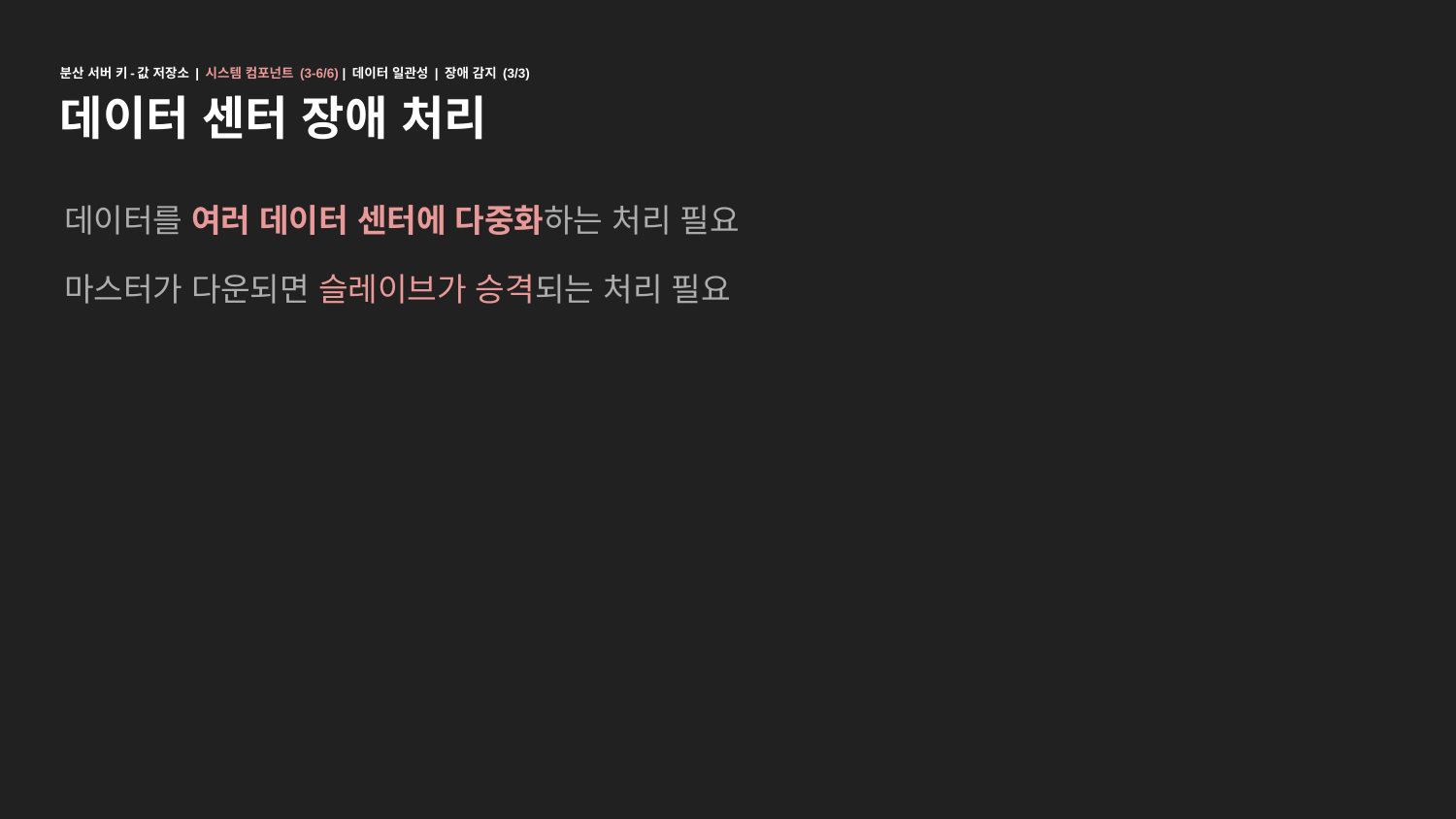

분산 서버 키-값 저장소 | 시스템 컴포넌트 (3-6/6) | 데이터 일관성 | 장애 감지 (3/3)
데이터 센터 장애 처리
데이터를 여러 데이터 센터에 다중화하는 처리 필요
마스터가 다운되면 슬레이브가 승격되는 처리 필요